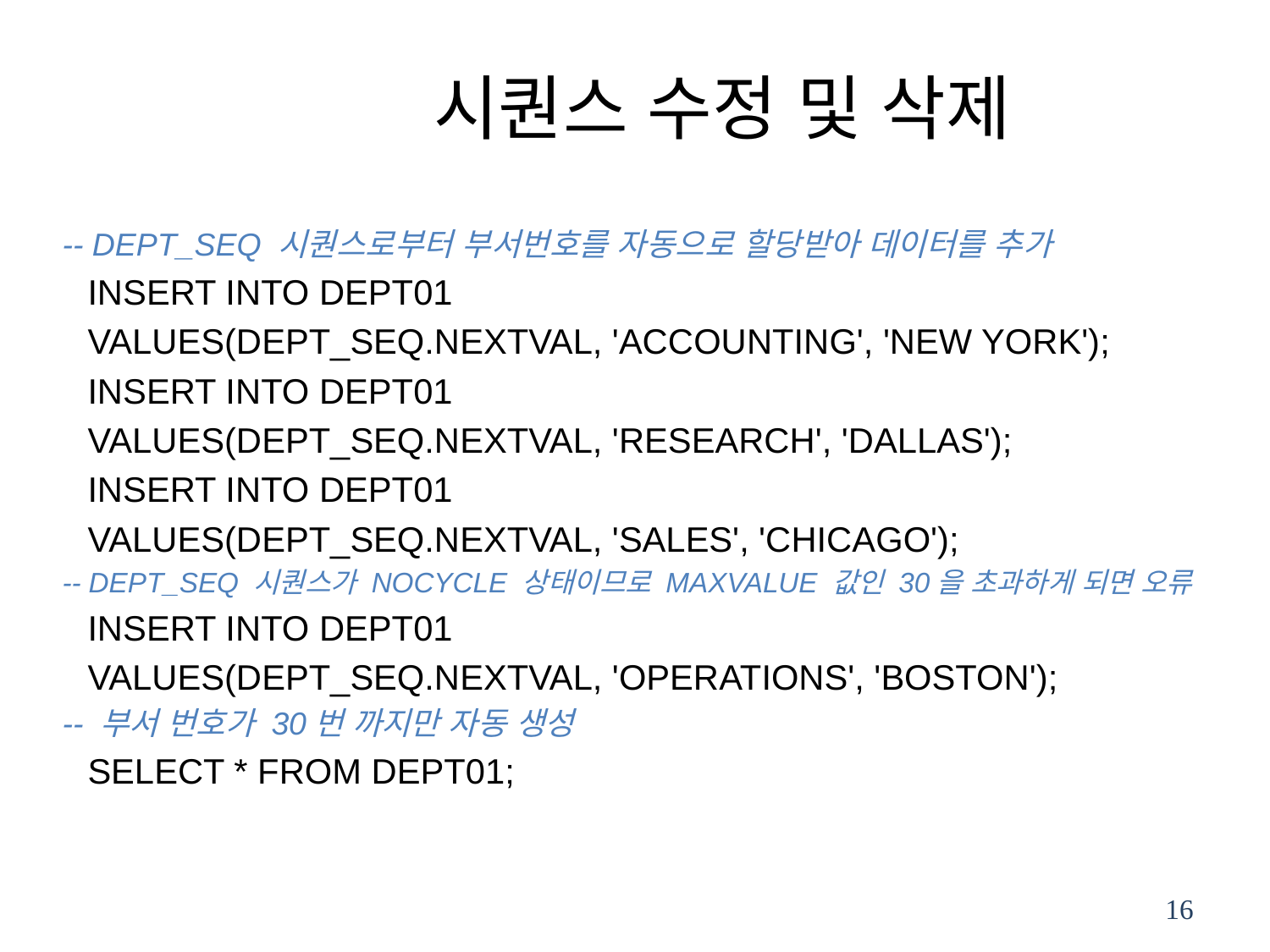

# 시퀀스 수정 및 삭제
-- DEPT_SEQ 시퀀스로부터 부서번호를 자동으로 할당받아 데이터를 추가
INSERT INTO DEPT01
VALUES(DEPT_SEQ.NEXTVAL, 'ACCOUNTING', 'NEW YORK');
INSERT INTO DEPT01
VALUES(DEPT_SEQ.NEXTVAL, 'RESEARCH', 'DALLAS');
INSERT INTO DEPT01
VALUES(DEPT_SEQ.NEXTVAL, 'SALES', 'CHICAGO');
-- DEPT_SEQ 시퀀스가 NOCYCLE 상태이므로 MAXVALUE 값인 30을 초과하게 되면 오류
INSERT INTO DEPT01
VALUES(DEPT_SEQ.NEXTVAL, 'OPERATIONS', 'BOSTON');
-- 부서 번호가 30번 까지만 자동 생성
SELECT * FROM DEPT01;

16